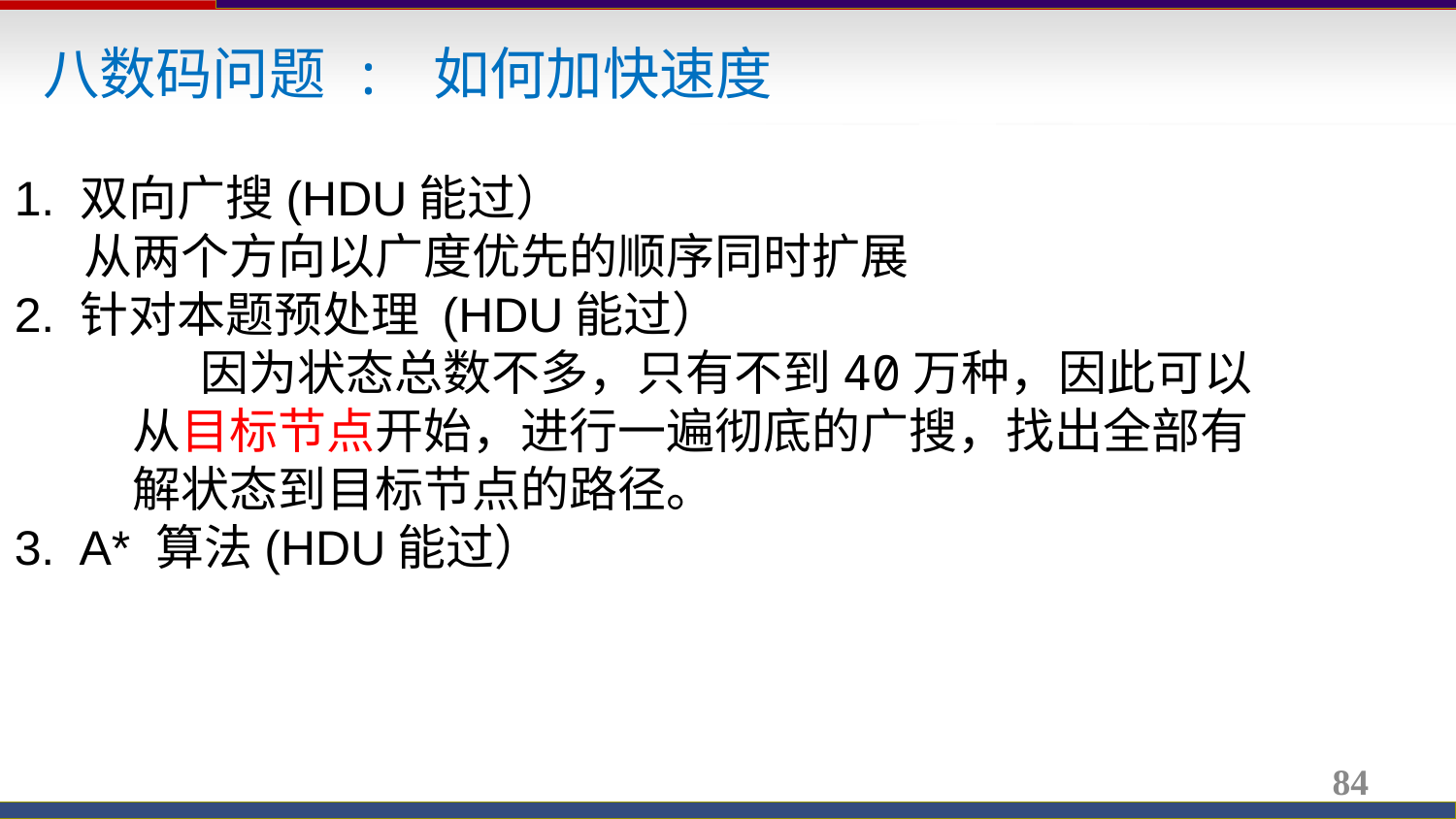

八数码问题 : 如何加快速度
1. 双向广搜(HDU能过）
从两个方向以广度优先的顺序同时扩展
2. 针对本题预处理 (HDU能过）
                因为状态总数不多，只有不到40万种，因此可以从目标节点开始，进行一遍彻底的广搜，找出全部有解状态到目标节点的路径。
3.  A* 算法(HDU能过）